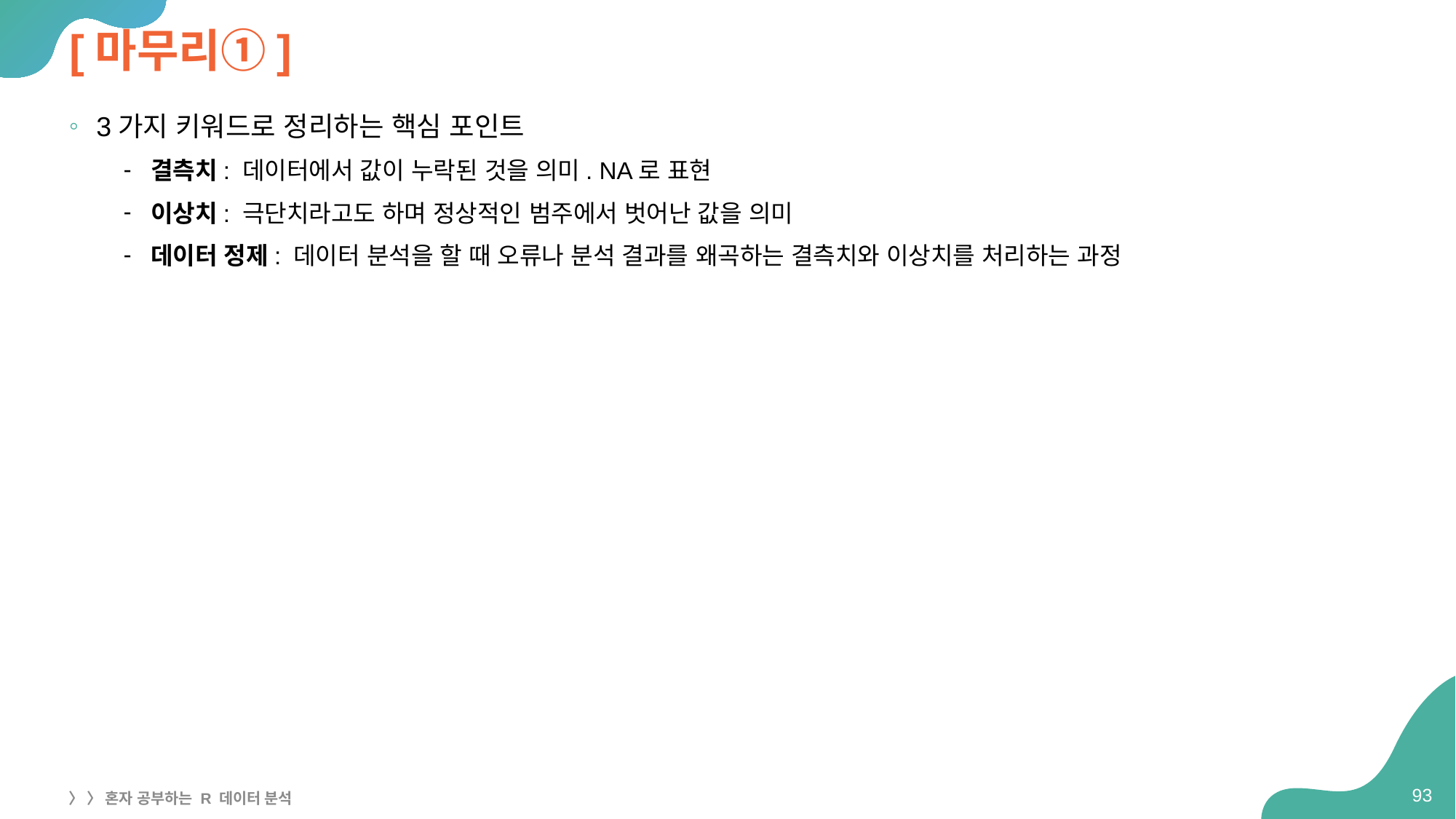

# [마무리①]
3가지 키워드로 정리하는 핵심 포인트
결측치: 데이터에서 값이 누락된 것을 의미. NA로 표현
이상치: 극단치라고도 하며 정상적인 범주에서 벗어난 값을 의미
데이터 정제: 데이터 분석을 할 때 오류나 분석 결과를 왜곡하는 결측치와 이상치를 처리하는 과정
93
〉 〉 혼자 공부하는 R 데이터 분석